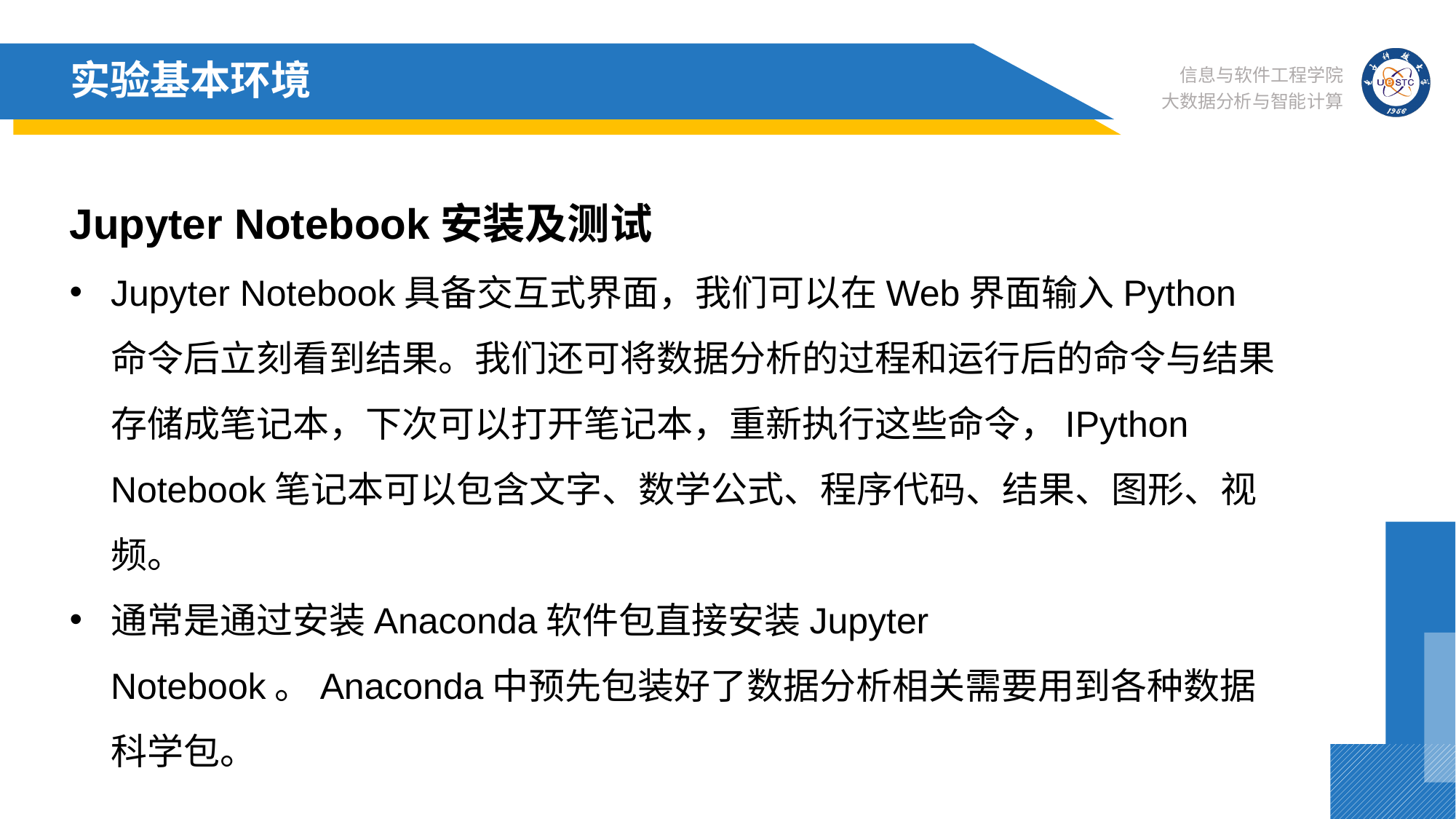

# 实验基本环境
Jupyter Notebook安装及测试
Jupyter Notebook具备交互式界面，我们可以在Web界面输入Python命令后立刻看到结果。我们还可将数据分析的过程和运行后的命令与结果存储成笔记本，下次可以打开笔记本，重新执行这些命令，IPython Notebook笔记本可以包含文字、数学公式、程序代码、结果、图形、视频。
通常是通过安装Anaconda软件包直接安装Jupyter Notebook。Anaconda中预先包装好了数据分析相关需要用到各种数据科学包。